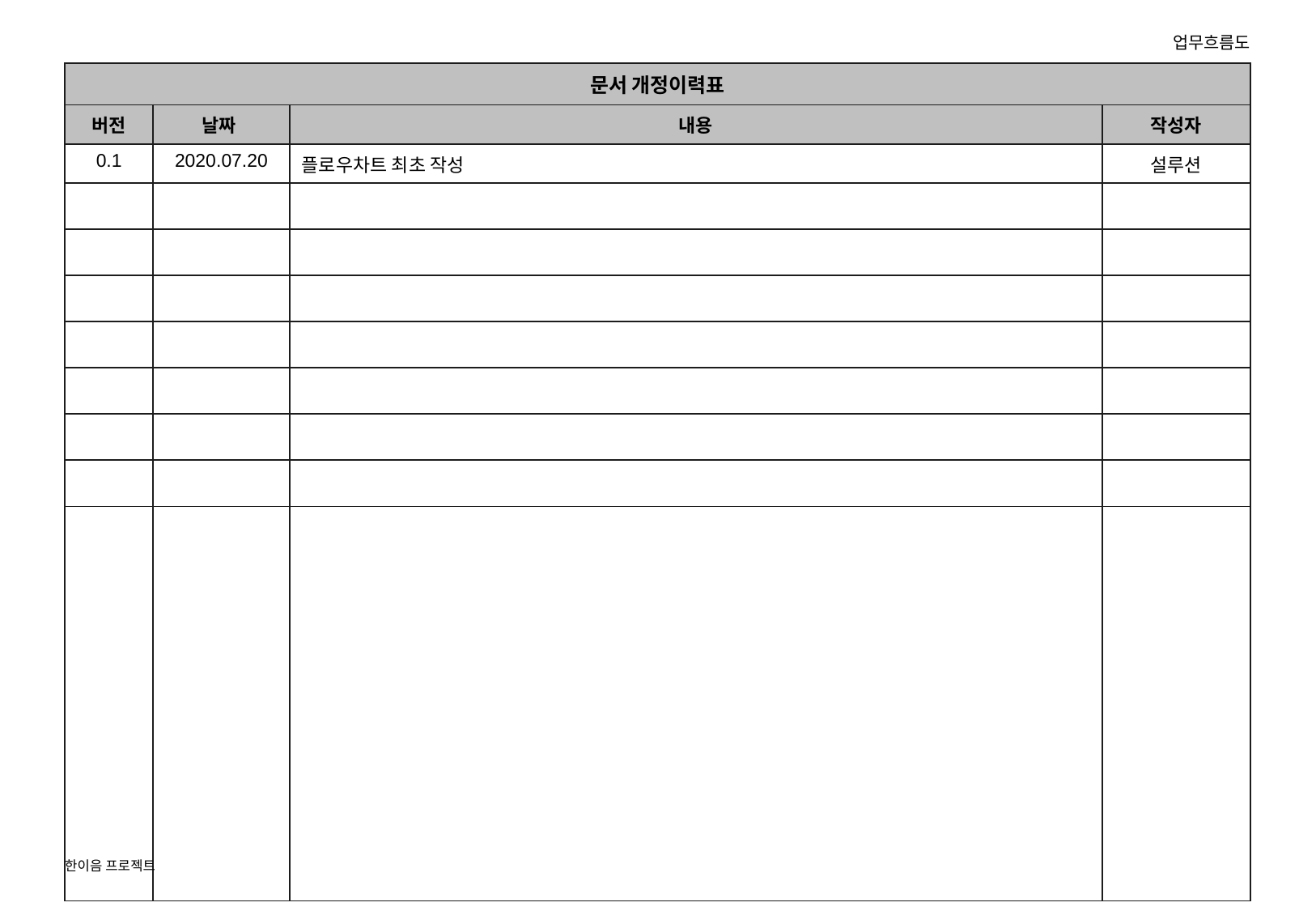

업무흐름도
| 문서 개정이력표 |  |  |  |
| --- | --- | --- | --- |
| 버전 | 날짜 | 내용 | 작성자 |
| 0.1 | 2020.07.20 | 플로우차트 최초 작성 | 설루션 |
|  |  |  |  |
|  |  |  |  |
|  |  |  |  |
|  |  |  |  |
|  |  |  |  |
|  |  |  |  |
|  |  |  |  |
|  |  |  |  |
한이음 프로젝트